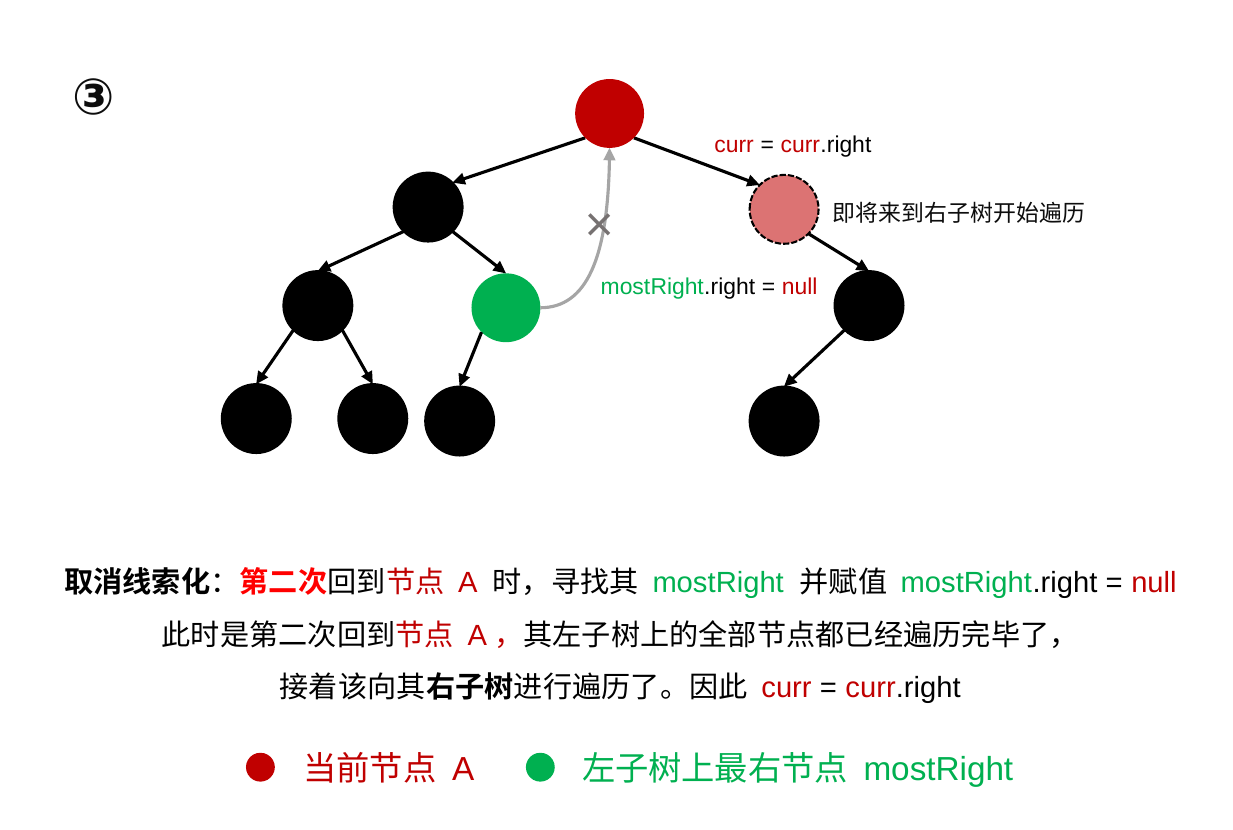

③

curr = curr.right

即将来到右子树开始遍历
×
mostRight.right = null

取消线索化：第二次回到节点 A 时，寻找其 mostRight 并赋值 mostRight.right = null
此时是第二次回到节点 A，其左子树上的全部节点都已经遍历完毕了，
接着该向其右子树进行遍历了。因此 curr = curr.right
当前节点 A           左子树上最右节点 mostRight